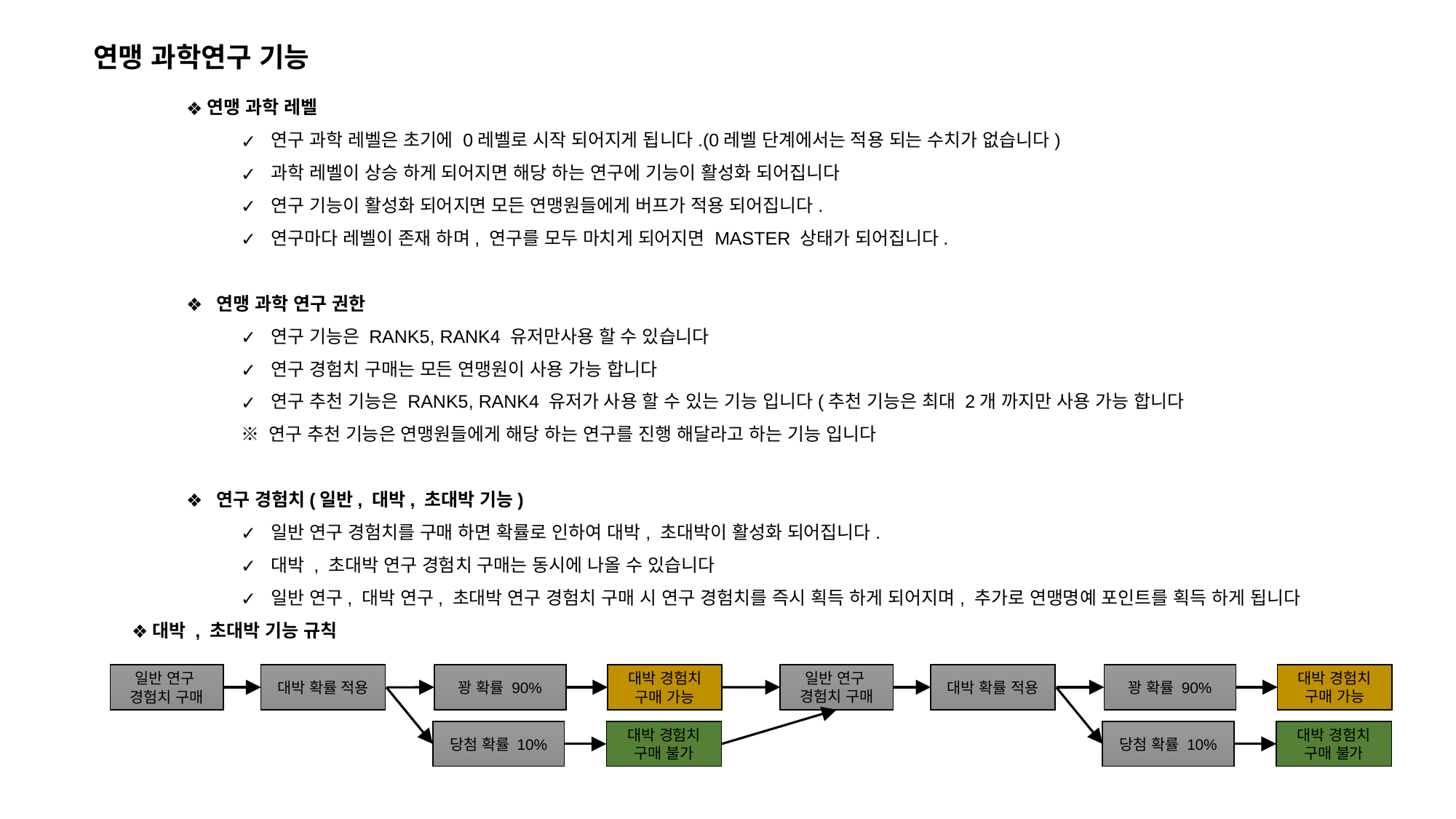

연맹 과학연구 기능
연맹 과학 레벨
 연구 과학 레벨은 초기에 0레벨로 시작 되어지게 됩니다.(0레벨 단계에서는 적용 되는 수치가 없습니다)
 과학 레벨이 상승 하게 되어지면 해당 하는 연구에 기능이 활성화 되어집니다
 연구 기능이 활성화 되어지면 모든 연맹원들에게 버프가 적용 되어집니다.
 연구마다 레벨이 존재 하며, 연구를 모두 마치게 되어지면 MASTER 상태가 되어집니다.

 연맹 과학 연구 권한
 연구 기능은 RANK5, RANK4 유저만사용 할 수 있습니다
 연구 경험치 구매는 모든 연맹원이 사용 가능 합니다
 연구 추천 기능은 RANK5, RANK4 유저가 사용 할 수 있는 기능 입니다(추천 기능은 최대 2개 까지만 사용 가능 합니다
※ 연구 추천 기능은 연맹원들에게 해당 하는 연구를 진행 해달라고 하는 기능 입니다

 연구 경험치(일반, 대박, 초대박 기능)
 일반 연구 경험치를 구매 하면 확률로 인하여 대박, 초대박이 활성화 되어집니다.
 대박 , 초대박 연구 경험치 구매는 동시에 나올 수 있습니다
 일반 연구, 대박 연구, 초대박 연구 경험치 구매 시 연구 경험치를 즉시 획득 하게 되어지며, 추가로 연맹명예 포인트를 획득 하게 됩니다
대박 , 초대박 기능 규칙
대박 확률 적용
꽝 확률 90%
대박 경험치 구매 가능
일반 연구
경험치 구매
대박 확률 적용
꽝 확률 90%
대박 경험치 구매 가능
일반 연구
경험치 구매
당첨 확률 10%
대박 경험치 구매 불가
당첨 확률 10%
대박 경험치 구매 불가